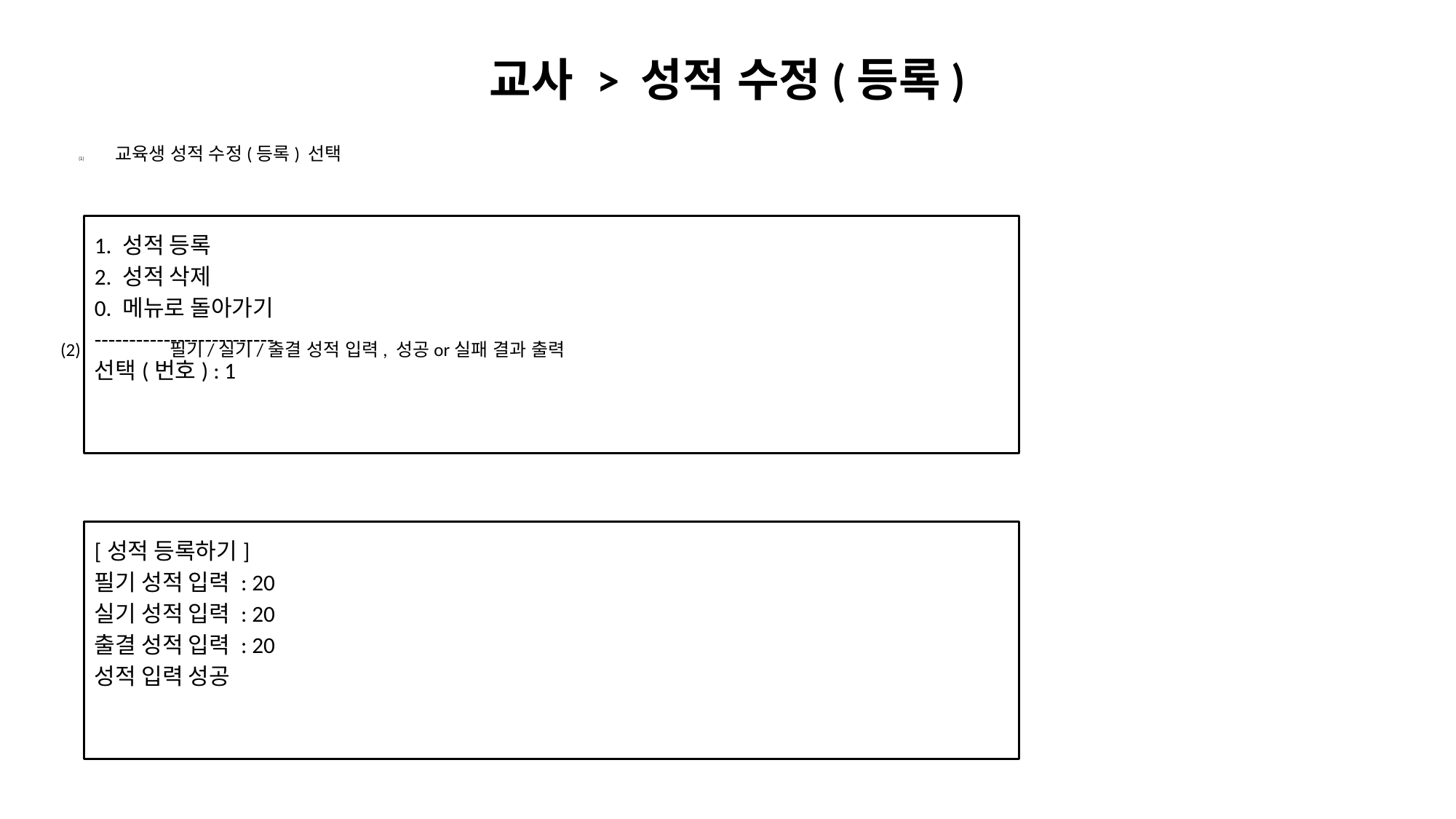

# 교사 > 성적 수정(등록)
교육생 성적 수정(등록) 선택

(2)	필기/실기/출결 성적 입력, 성공or실패 결과 출력

1. 성적 등록
2. 성적 삭제
0. 메뉴로 돌아가기
--------------------------
선택(번호) : 1

[성적 등록하기]
필기 성적 입력 : 20
실기 성적 입력 : 20
출결 성적 입력 : 20
성적 입력 성공